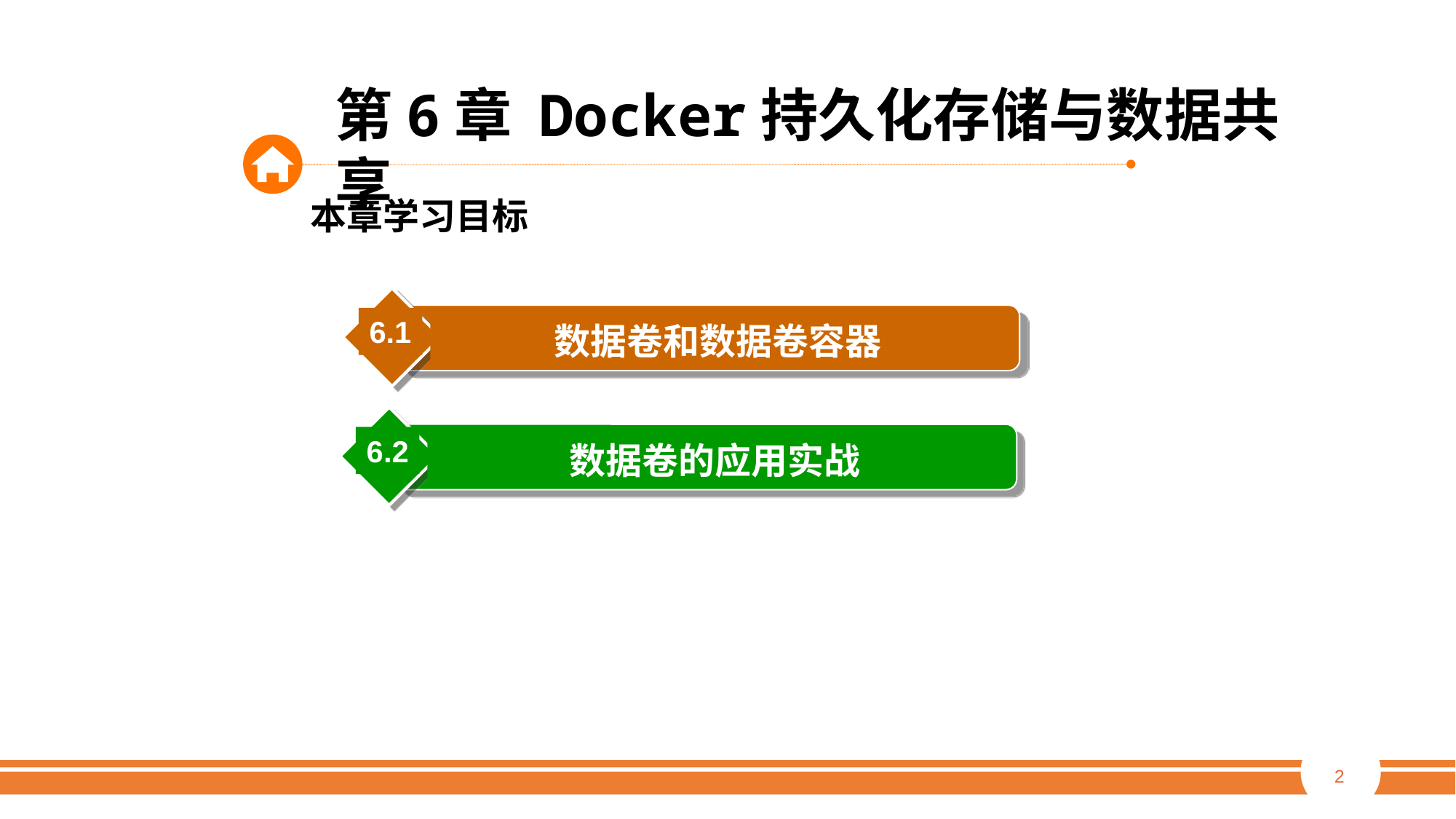

第6章 Docker持久化存储与数据共享

本章学习目标

6.1
数据卷和数据卷容器

6.2
数据卷的应用实战
2